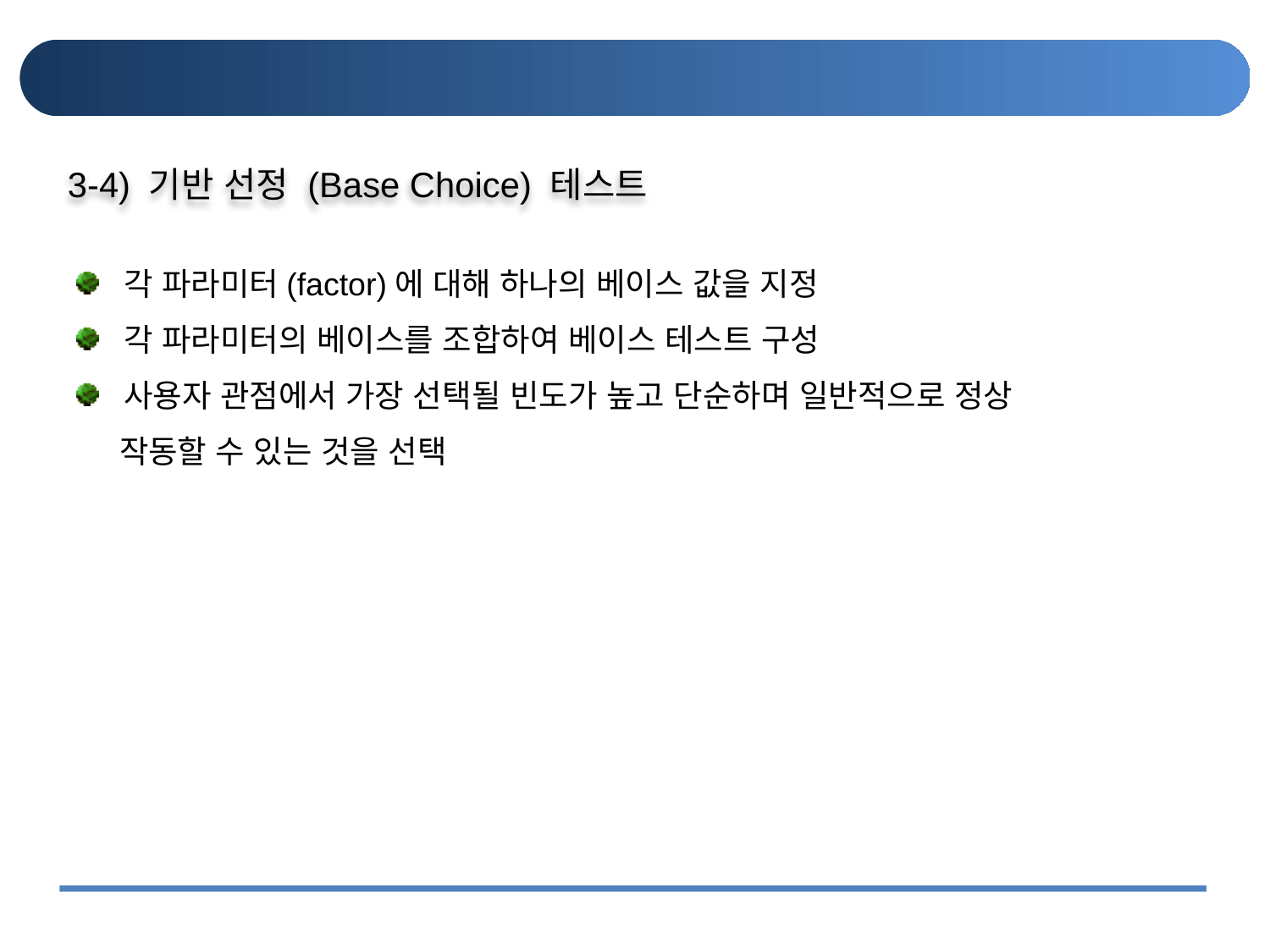

#
3-4) 기반 선정 (Base Choice) 테스트
각 파라미터(factor)에 대해 하나의 베이스 값을 지정
각 파라미터의 베이스를 조합하여 베이스 테스트 구성
사용자 관점에서 가장 선택될 빈도가 높고 단순하며 일반적으로 정상
    작동할 수 있는 것을 선택